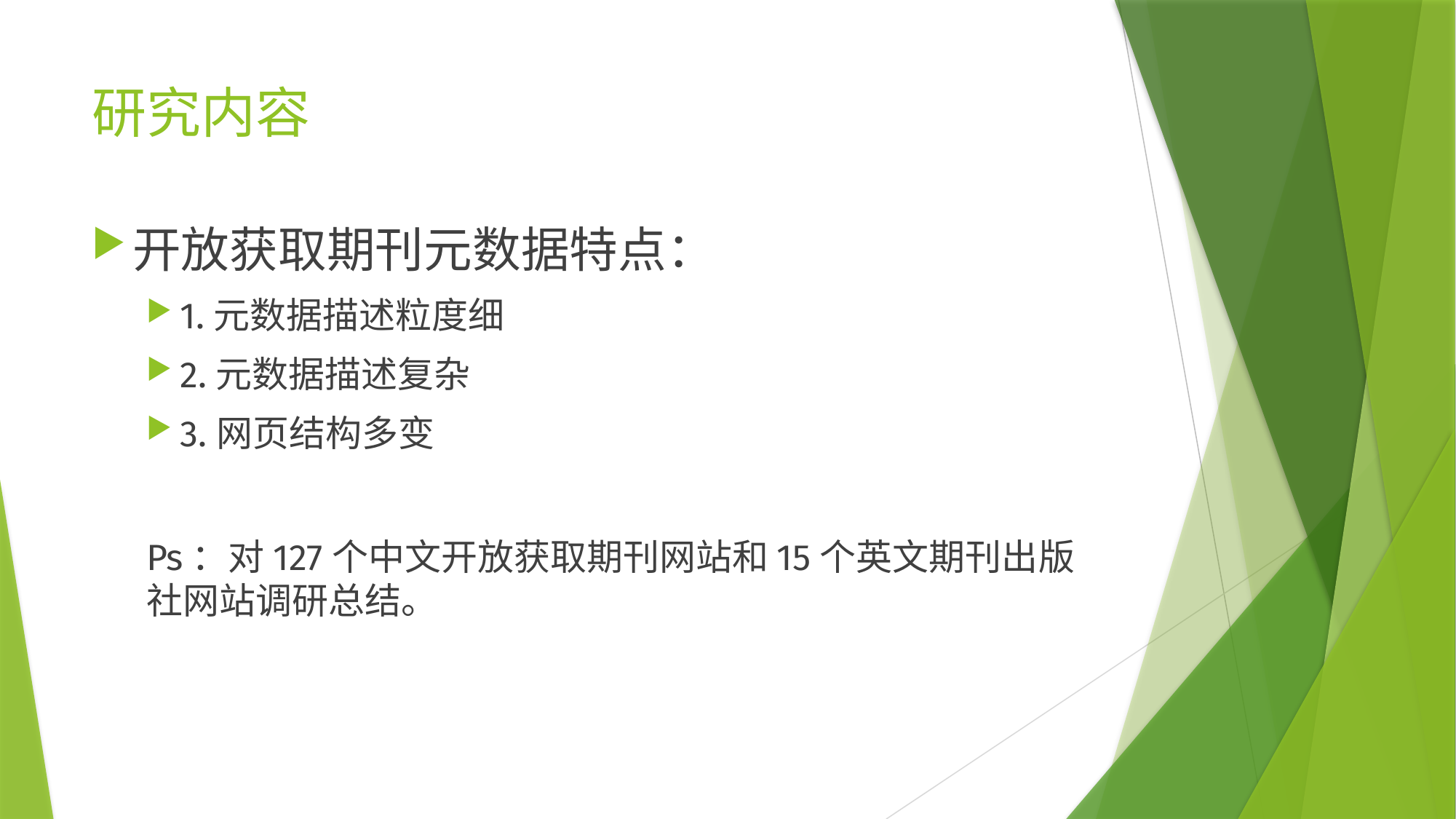

# 研究内容
开放获取期刊元数据特点：
1.元数据描述粒度细
2.元数据描述复杂
3.网页结构多变

Ps：对127个中文开放获取期刊网站和15个英文期刊出版社网站调研总结。